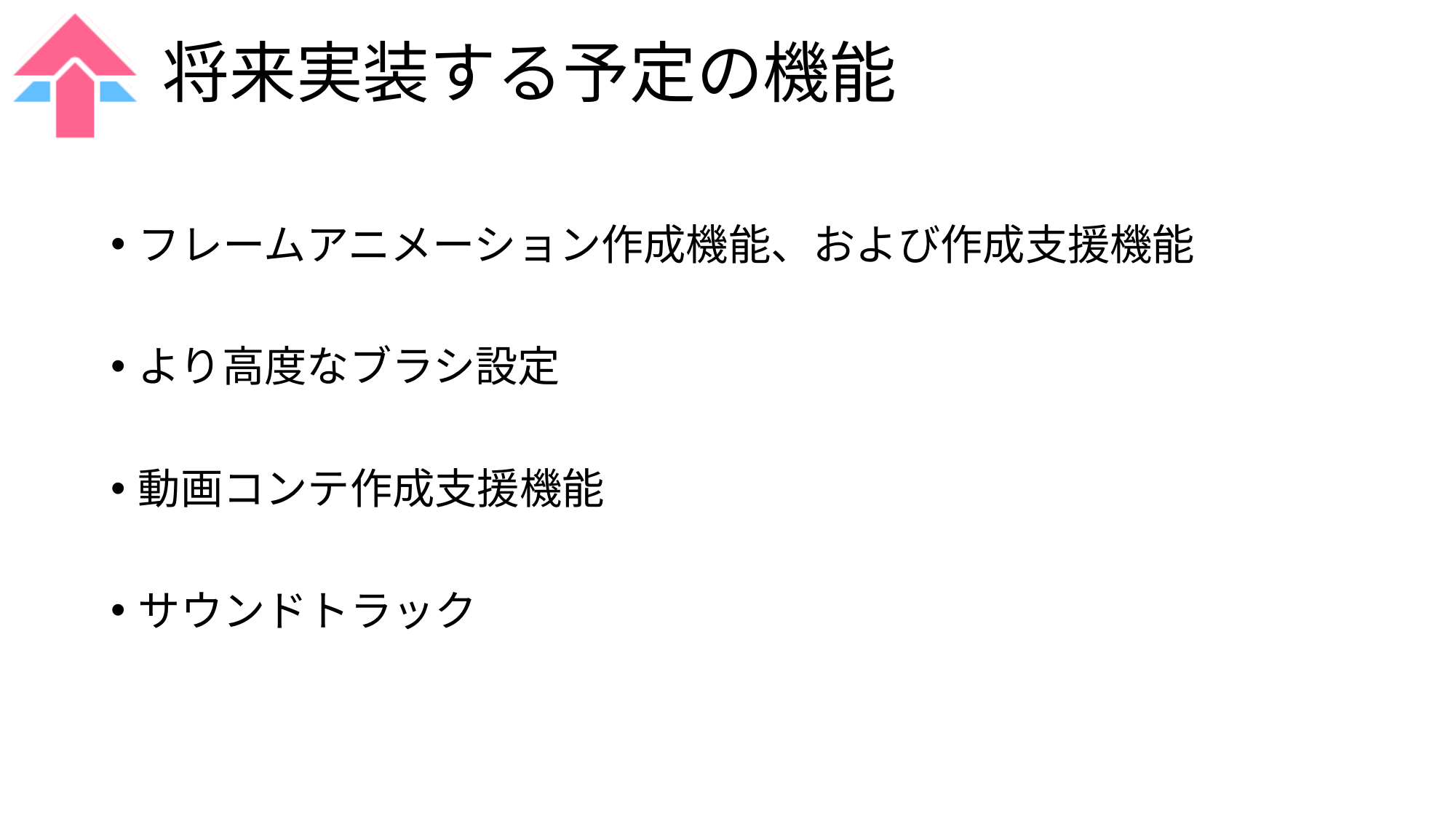

# 将来実装する予定の機能
フレームアニメーション作成機能、および作成支援機能

より高度なブラシ設定

動画コンテ作成支援機能

サウンドトラック